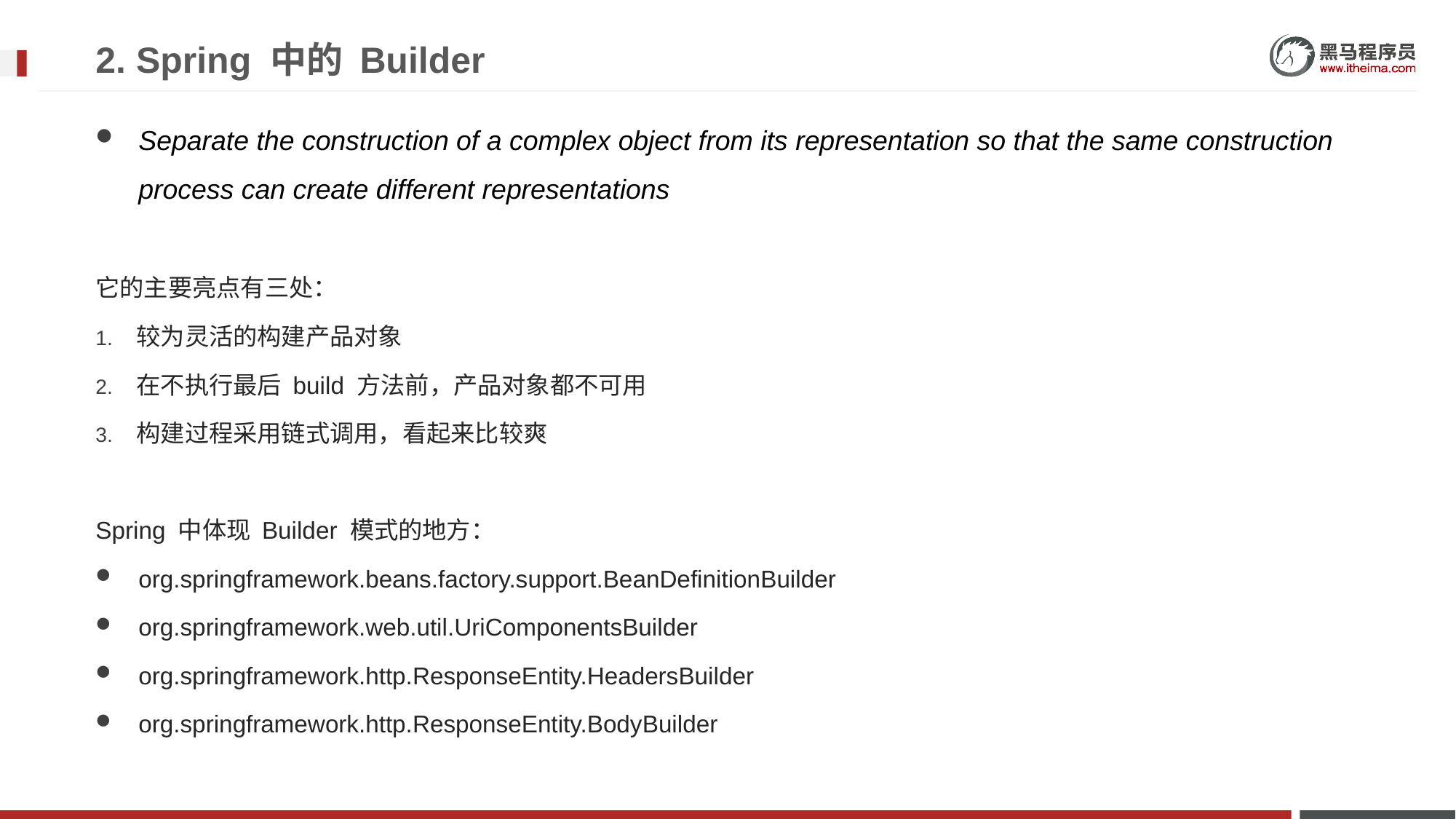

# 2. Spring 中的 Builder
Separate the construction of a complex object from its representation so that the same construction process can create different representations

它的主要亮点有三处：
较为灵活的构建产品对象
在不执行最后 build 方法前，产品对象都不可用
构建过程采用链式调用，看起来比较爽

Spring 中体现 Builder 模式的地方：
org.springframework.beans.factory.support.BeanDefinitionBuilder
org.springframework.web.util.UriComponentsBuilder
org.springframework.http.ResponseEntity.HeadersBuilder
org.springframework.http.ResponseEntity.BodyBuilder